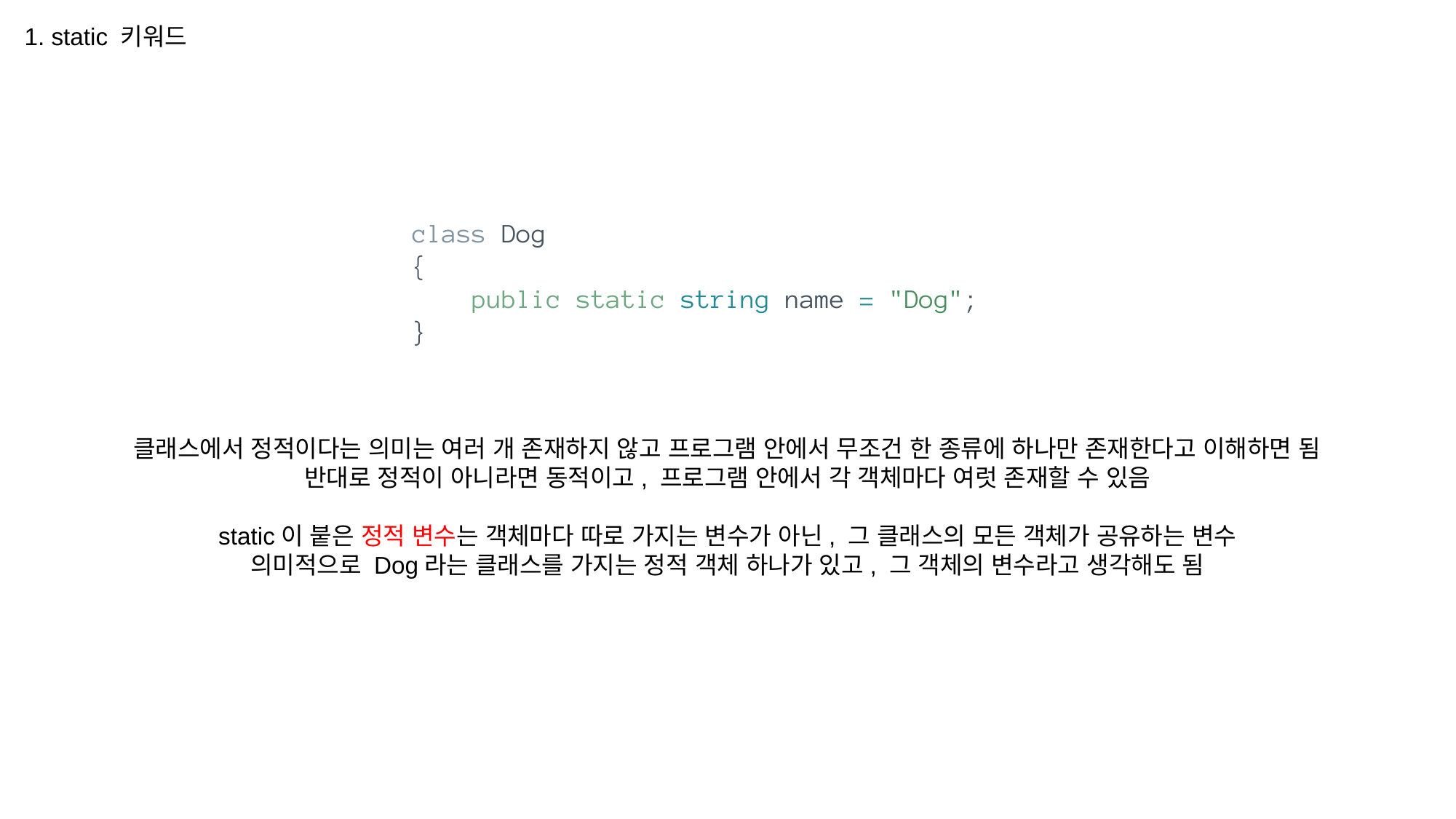

1. static 키워드
class Dog
{
    public static string name = "Dog";
}
클래스에서 정적이다는 의미는 여러 개 존재하지 않고 프로그램 안에서 무조건 한 종류에 하나만 존재한다고 이해하면 됨
반대로 정적이 아니라면 동적이고, 프로그램 안에서 각 객체마다 여럿 존재할 수 있음

static이 붙은 정적 변수는 객체마다 따로 가지는 변수가 아닌, 그 클래스의 모든 객체가 공유하는 변수
의미적으로 Dog라는 클래스를 가지는 정적 객체 하나가 있고, 그 객체의 변수라고 생각해도 됨